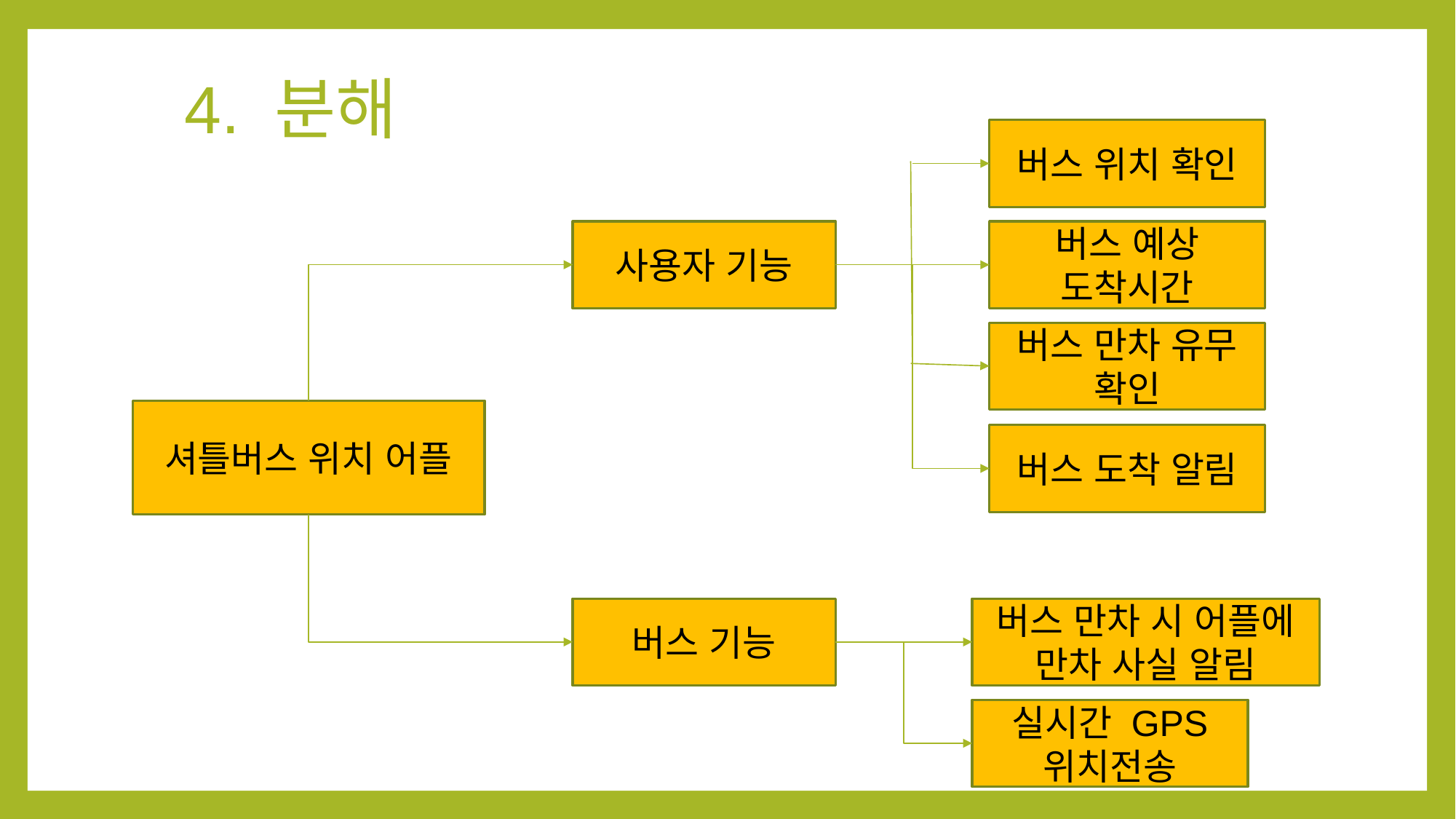

# 4. 분해
버스 위치 확인
버스 예상 도착시간
사용자 기능
버스 만차 유무 확인
셔틀버스 위치 어플
버스 도착 알림
버스 기능
버스 만차 시 어플에 만차 사실 알림
실시간 GPS 위치전송